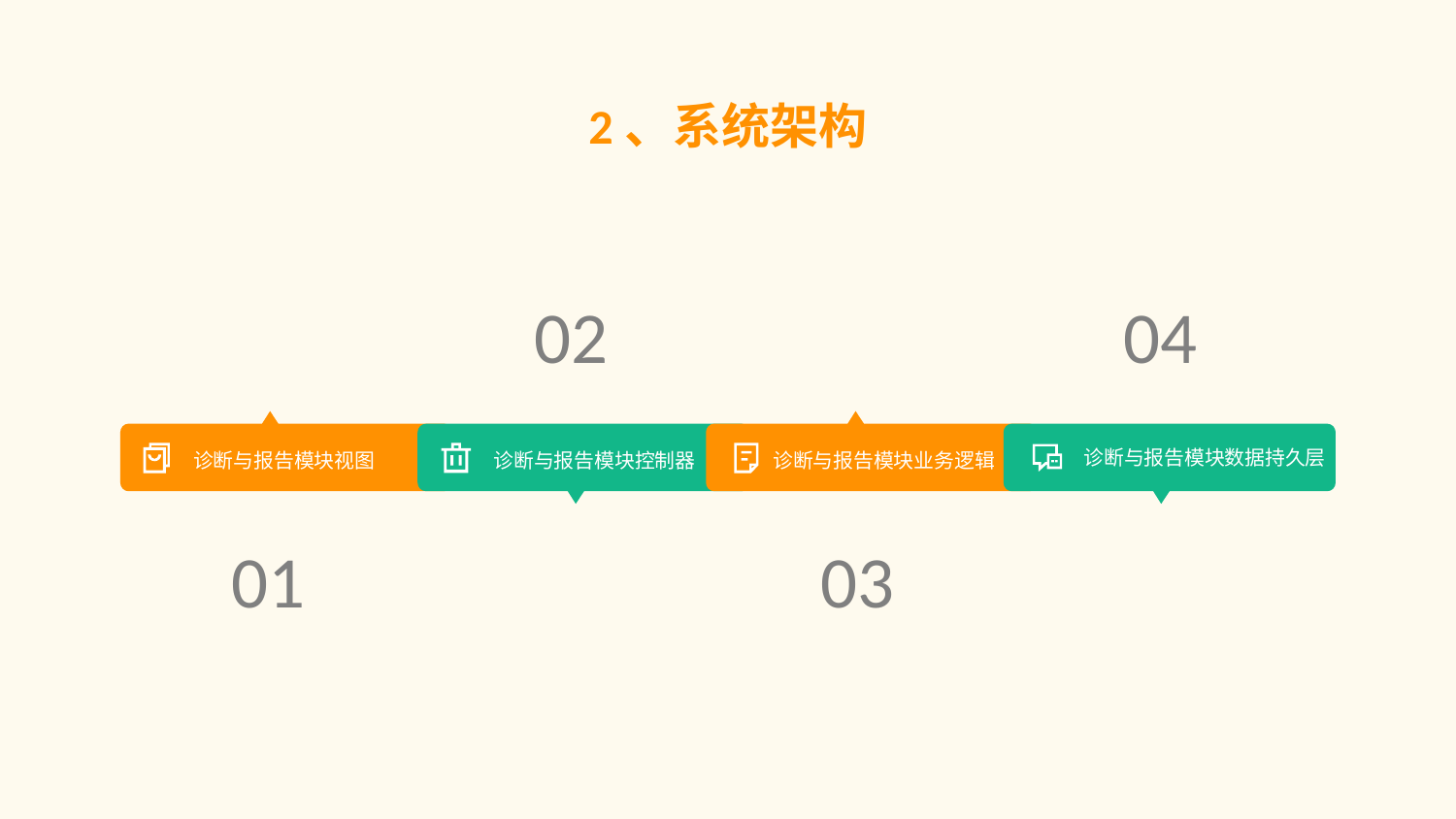

2、系统架构
02
04

诊断与报告模块数据持久层
诊断与报告模块视图
诊断与报告模块控制器
诊断与报告模块业务逻辑

01
03